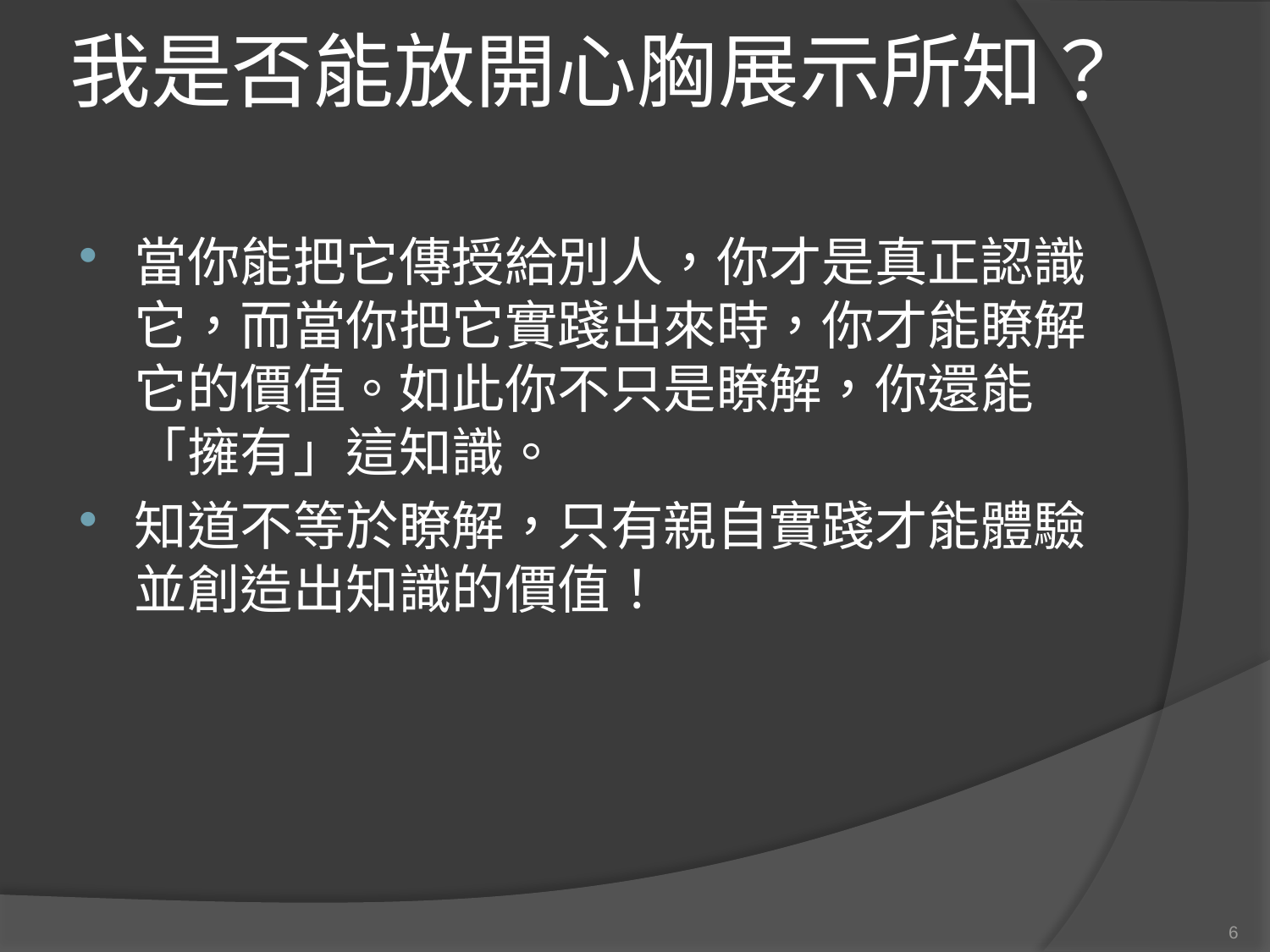

# 我是否能放開心胸展示所知？
當你能把它傳授給別人，你才是真正認識它，而當你把它實踐出來時，你才能瞭解它的價值。如此你不只是瞭解，你還能「擁有」這知識。
知道不等於瞭解，只有親自實踐才能體驗並創造出知識的價值！

6